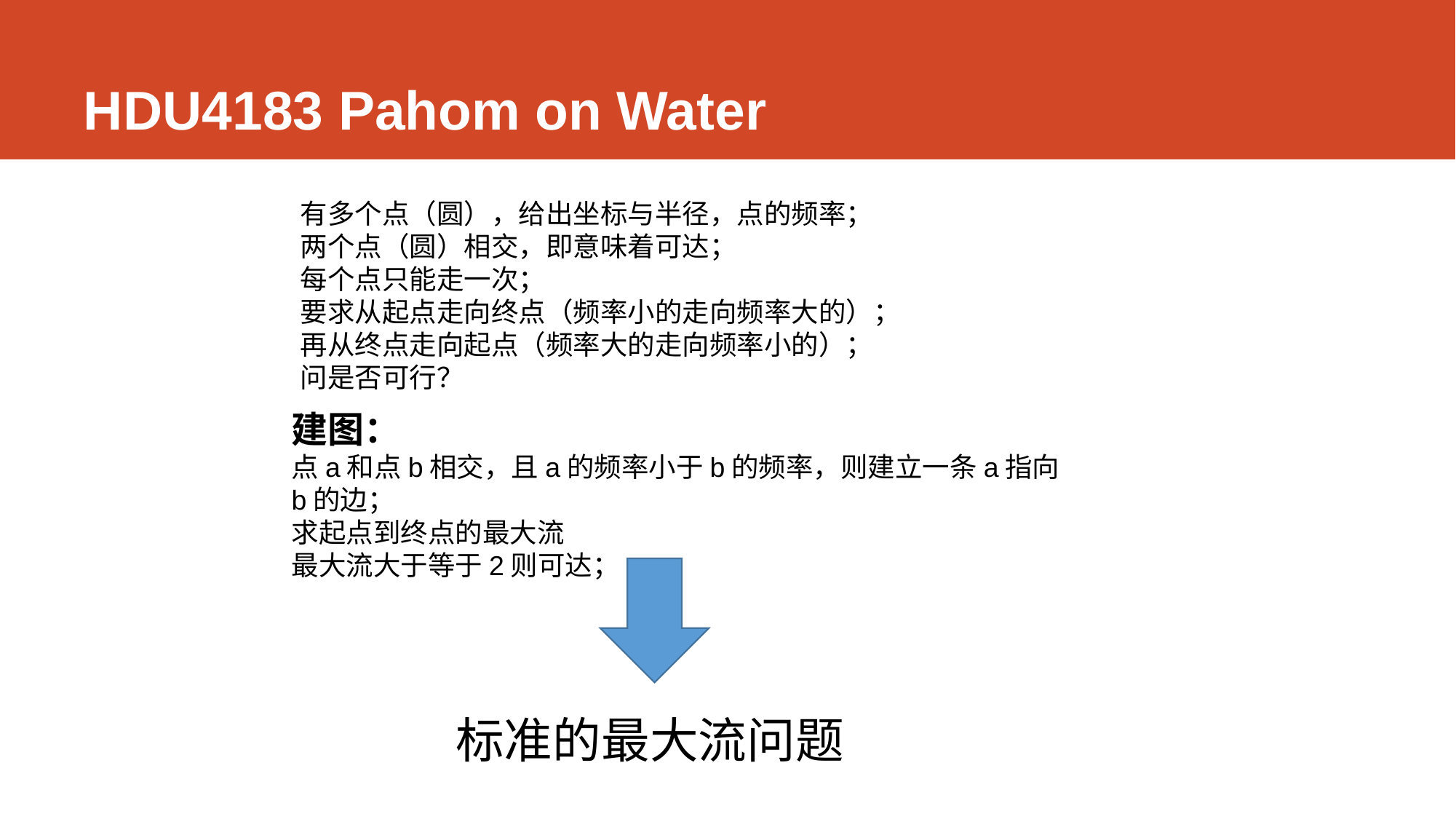

# HDU4183 Pahom on Water
有多个点（圆），给出坐标与半径，点的频率；
两个点（圆）相交，即意味着可达；
每个点只能走一次；
要求从起点走向终点（频率小的走向频率大的）；
再从终点走向起点（频率大的走向频率小的）；
问是否可行？
建图：
点a和点b相交，且a的频率小于b的频率，则建立一条a指向b的边；
求起点到终点的最大流
最大流大于等于2则可达；

标准的最大流问题